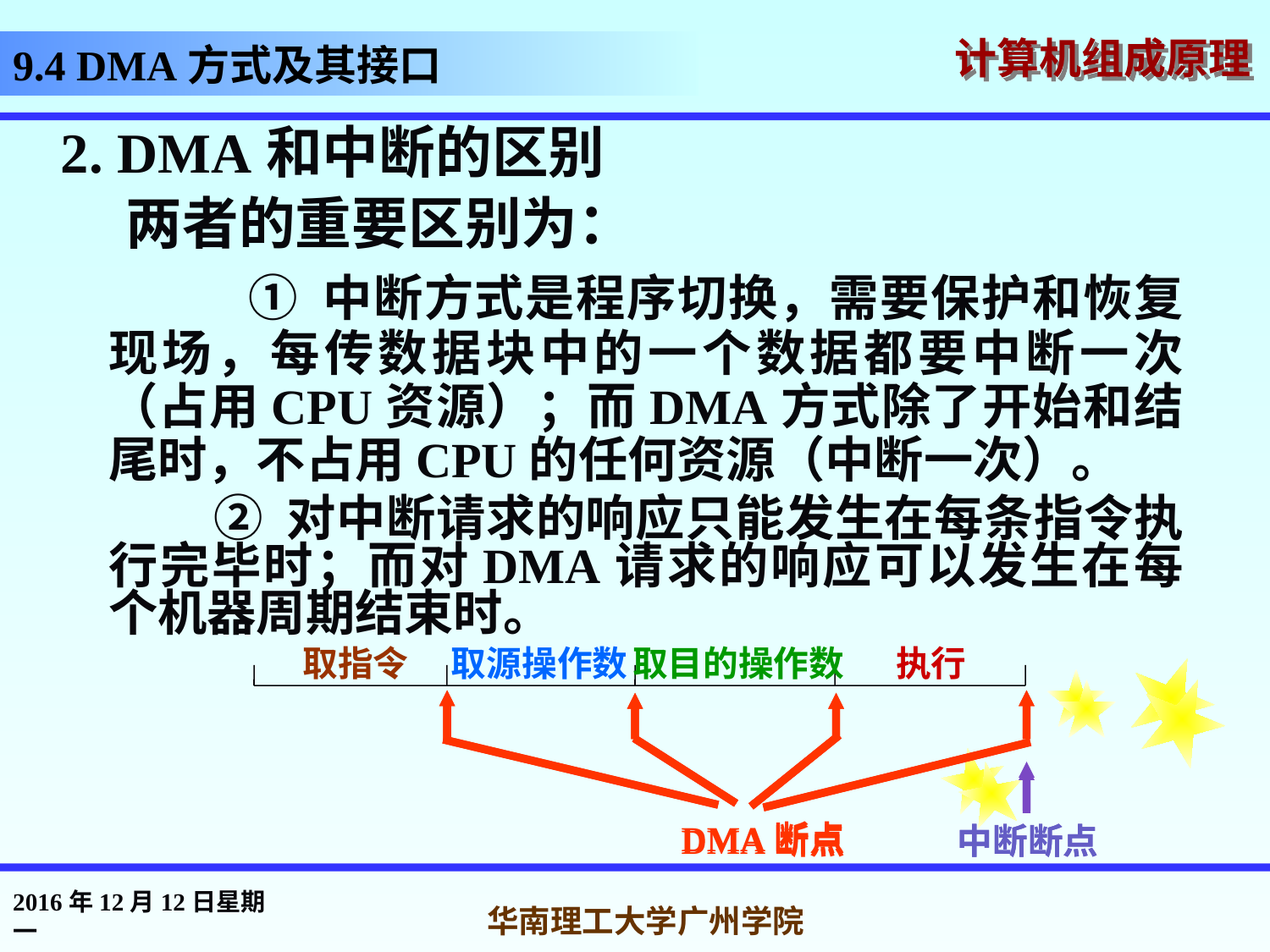

# 9.4 DMA方式及其接口
2. DMA和中断的区别
    两者的重要区别为：
             ① 中断方式是程序切换，需要保护和恢复现场，每传数据块中的一个数据都要中断一次（占用CPU资源）；而DMA方式除了开始和结尾时，不占用CPU的任何资源（中断一次）。
             ② 对中断请求的响应只能发生在每条指令执行完毕时；而对DMA请求的响应可以发生在每个机器周期结束时。
取指令
取源操作数
取目的操作数
执行

DMA断点

DMA断点

中断断点

中断断点
2016年12月12日星期一
华南理工大学广州学院